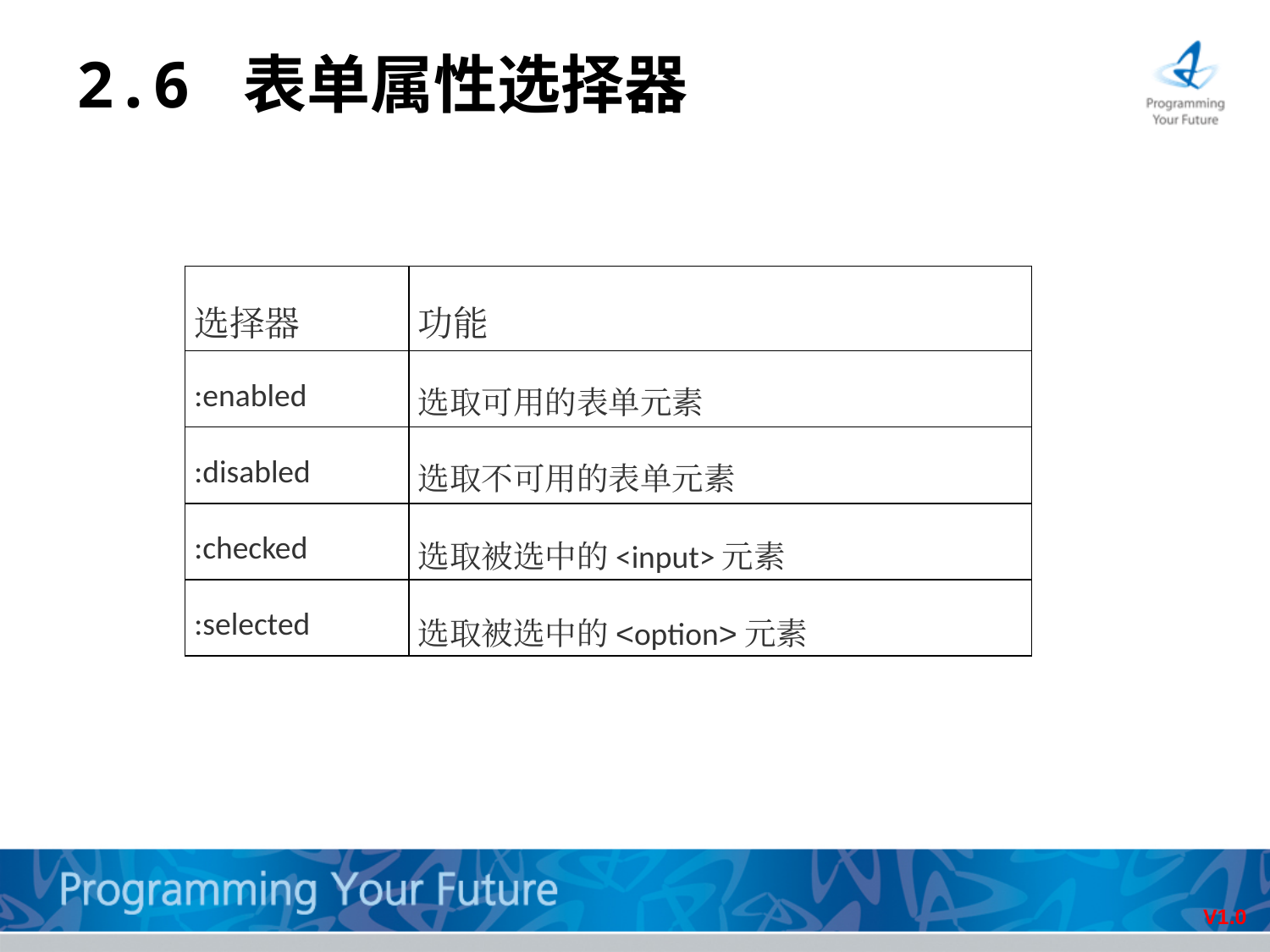

# 2.6 表单属性选择器
| 选择器 | 功能 |
| --- | --- |
| :enabled | 选取可用的表单元素 |
| :disabled | 选取不可用的表单元素 |
| :checked | 选取被选中的<input>元素 |
| :selected | 选取被选中的<option>元素 |